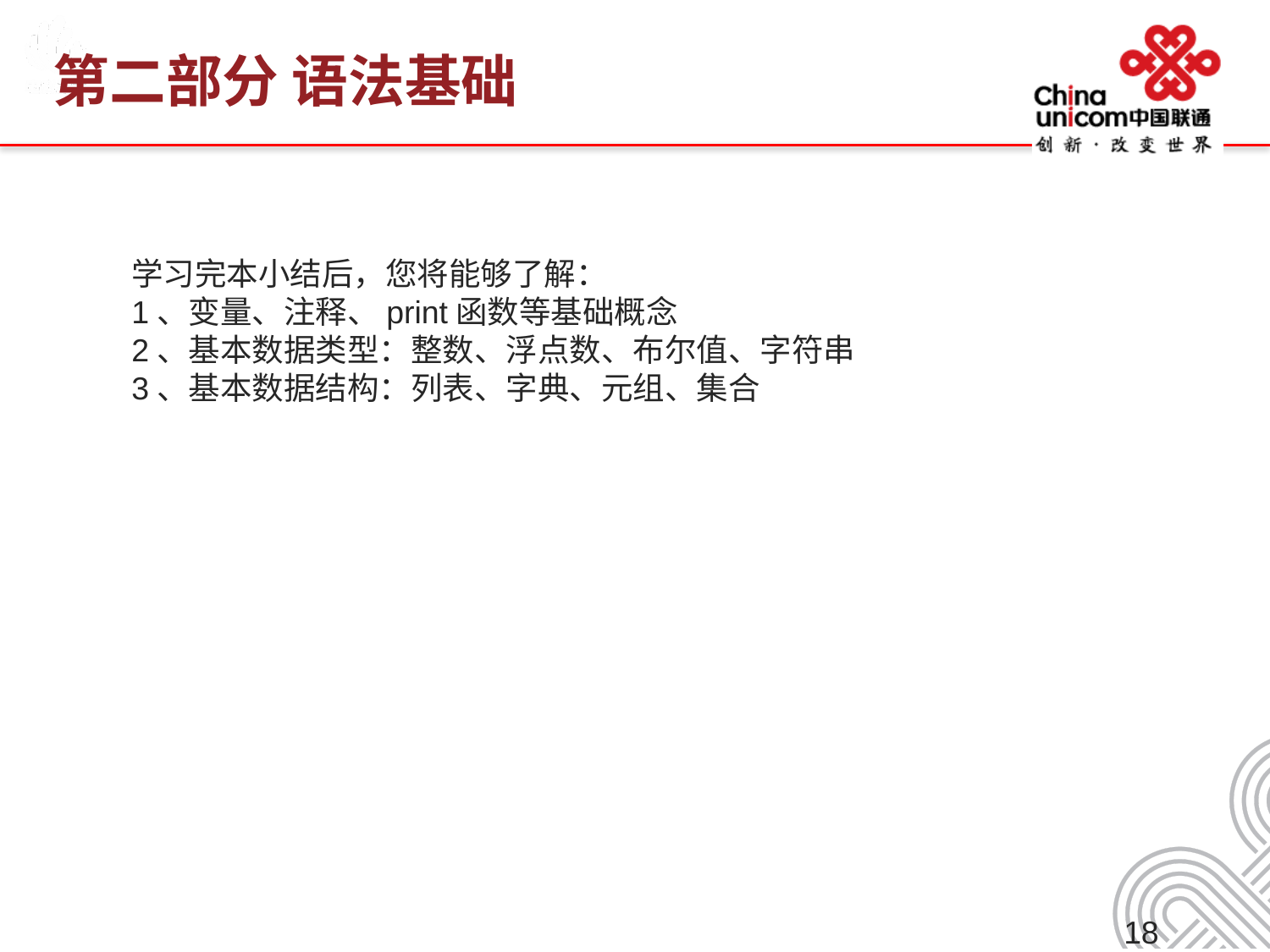

第二部分 语法基础

学习完本小结后，您将能够了解：
1、变量、注释、print函数等基础概念
2、基本数据类型：整数、浮点数、布尔值、字符串
3、基本数据结构：列表、字典、元组、集合